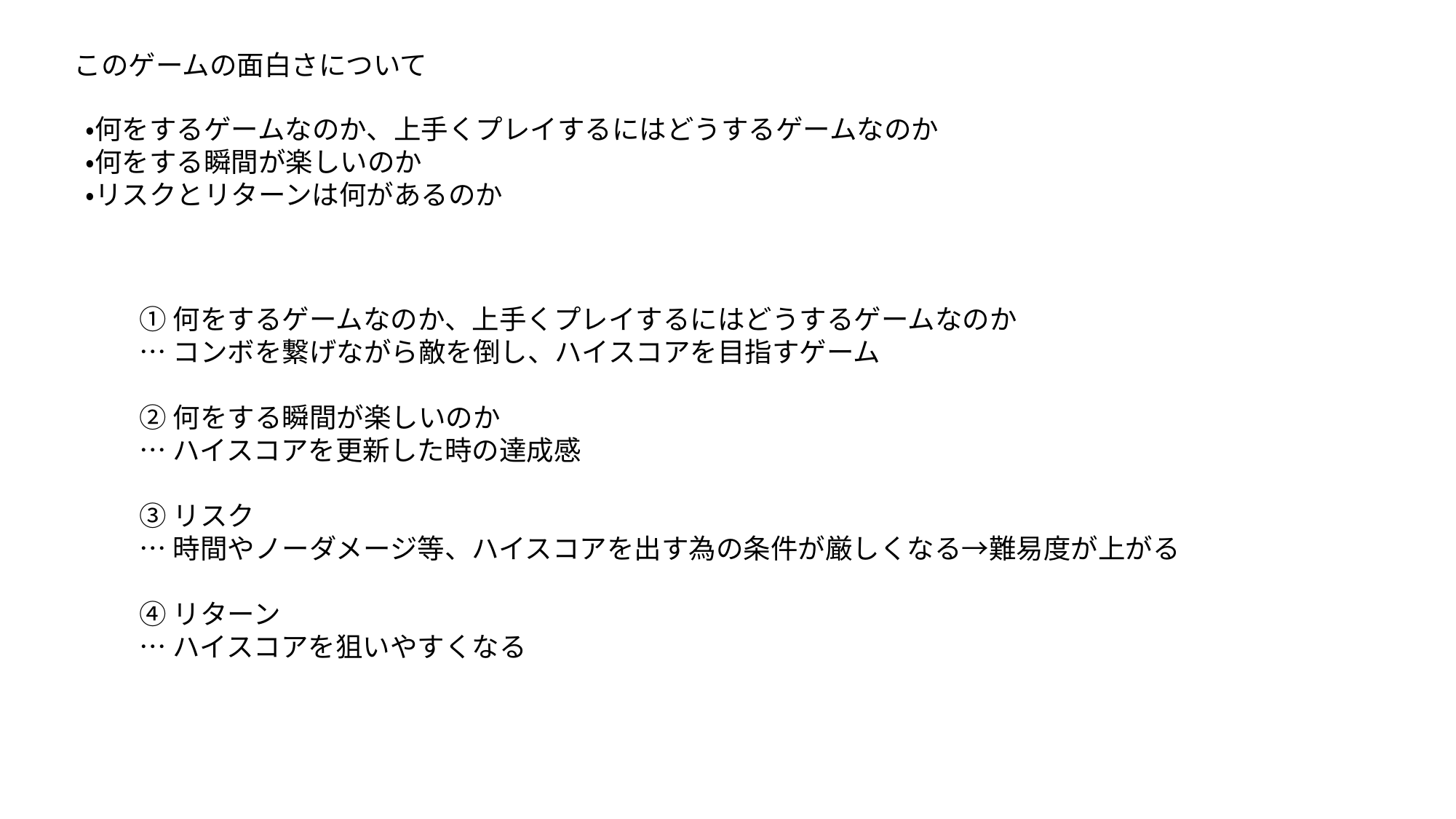

このゲームの面白さについて
・何をするゲームなのか、上手くプレイするにはどうするゲームなのか
・何をする瞬間が楽しいのか
・リスクとリターンは何があるのか
①何をするゲームなのか、上手くプレイするにはどうするゲームなのか
…コンボを繋げながら敵を倒し、ハイスコアを目指すゲーム

②何をする瞬間が楽しいのか
…ハイスコアを更新した時の達成感

③リスク
…時間やノーダメージ等、ハイスコアを出す為の条件が厳しくなる→難易度が上がる

④リターン
…ハイスコアを狙いやすくなる